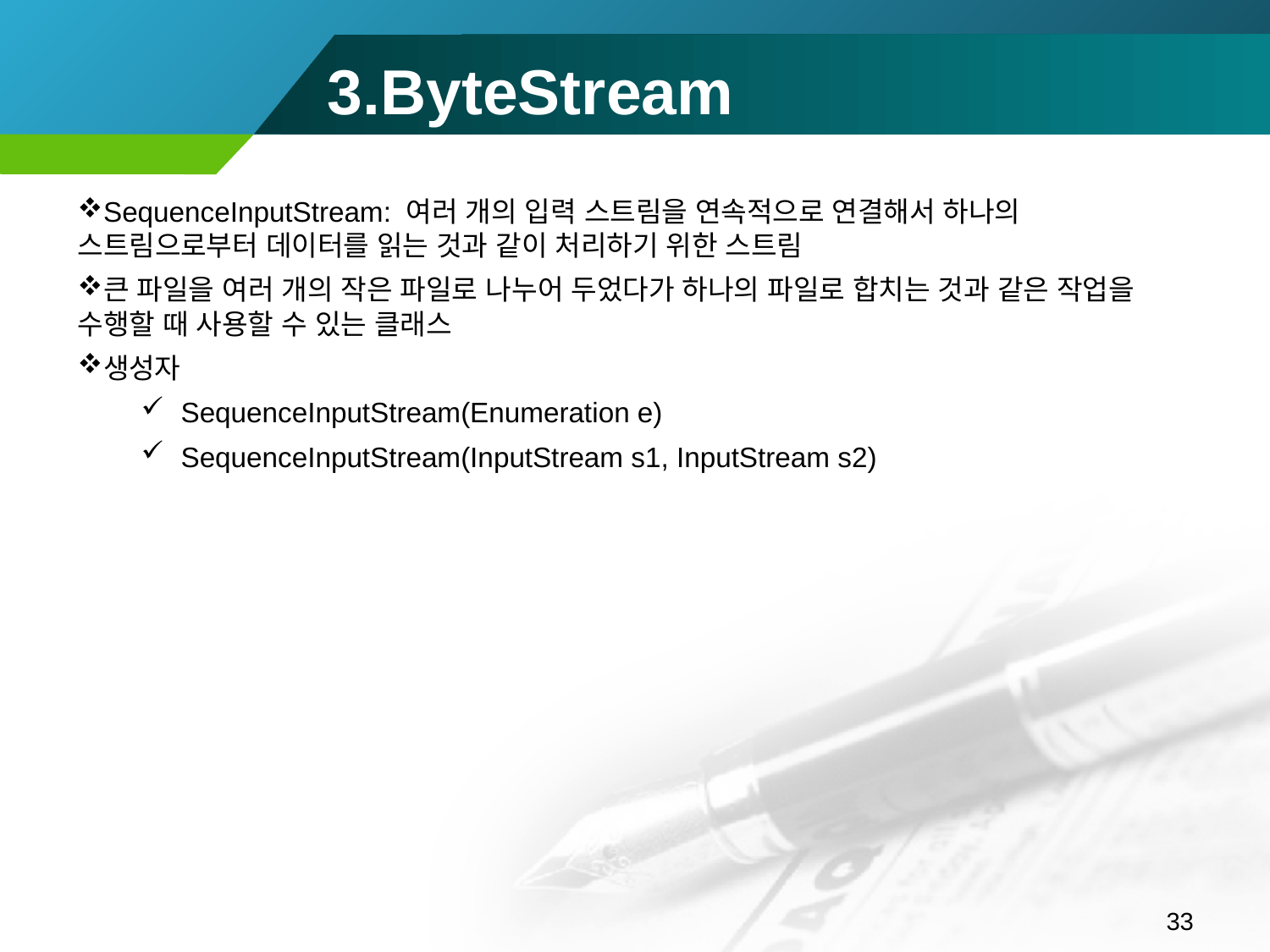

3.ByteStream
SequenceInputStream: 여러 개의 입력 스트림을 연속적으로 연결해서 하나의 스트림으로부터 데이터를 읽는 것과 같이 처리하기 위한 스트림
큰 파일을 여러 개의 작은 파일로 나누어 두었다가 하나의 파일로 합치는 것과 같은 작업을 수행할 때 사용할 수 있는 클래스
생성자
SequenceInputStream(Enumeration e)
SequenceInputStream(InputStream s1, InputStream s2)
33